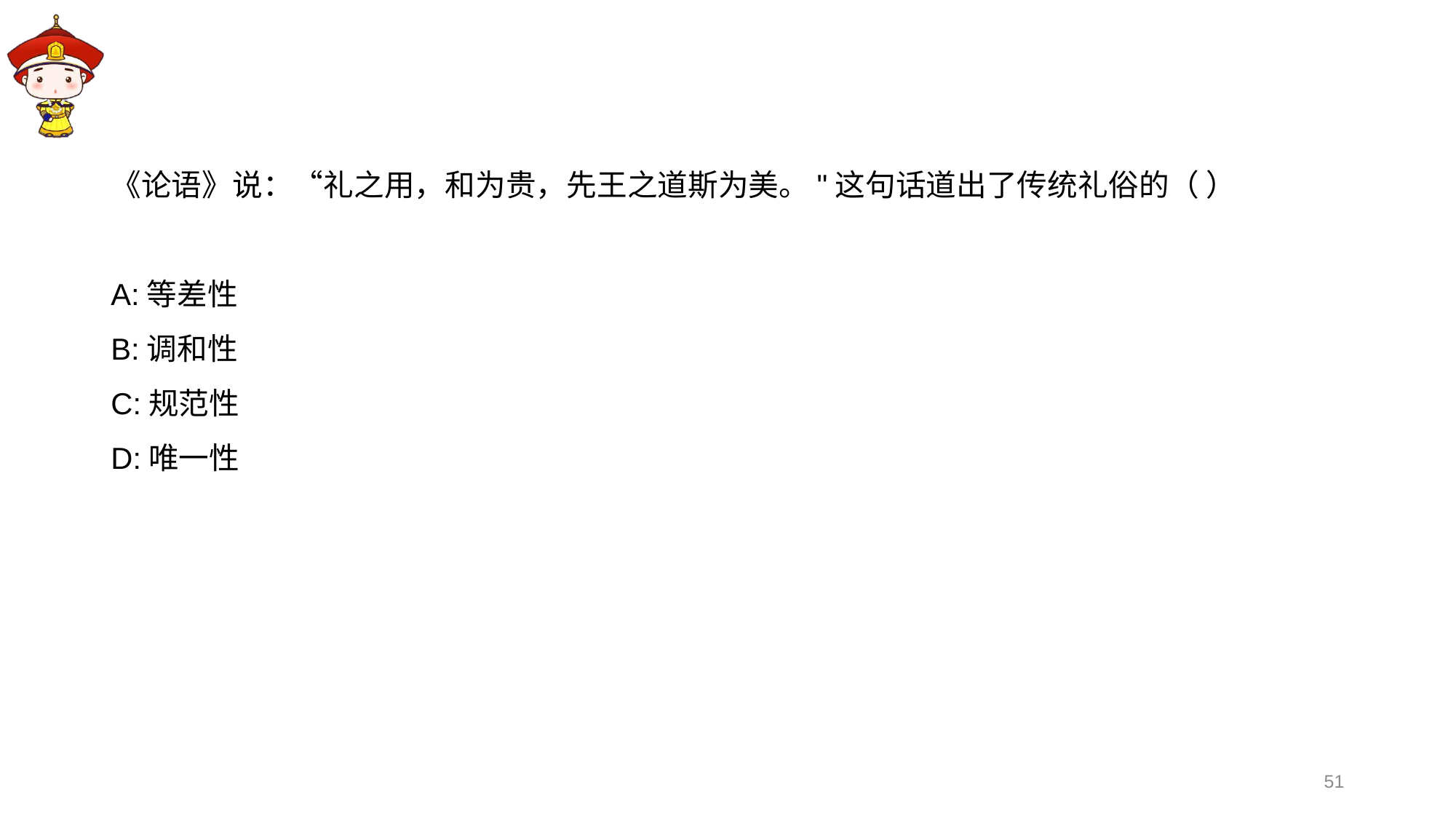

#
《论语》说：“礼之用，和为贵，先王之道斯为美。"这句话道出了传统礼俗的（ ）

A:等差性
B:调和性
C:规范性
D:唯一性

51